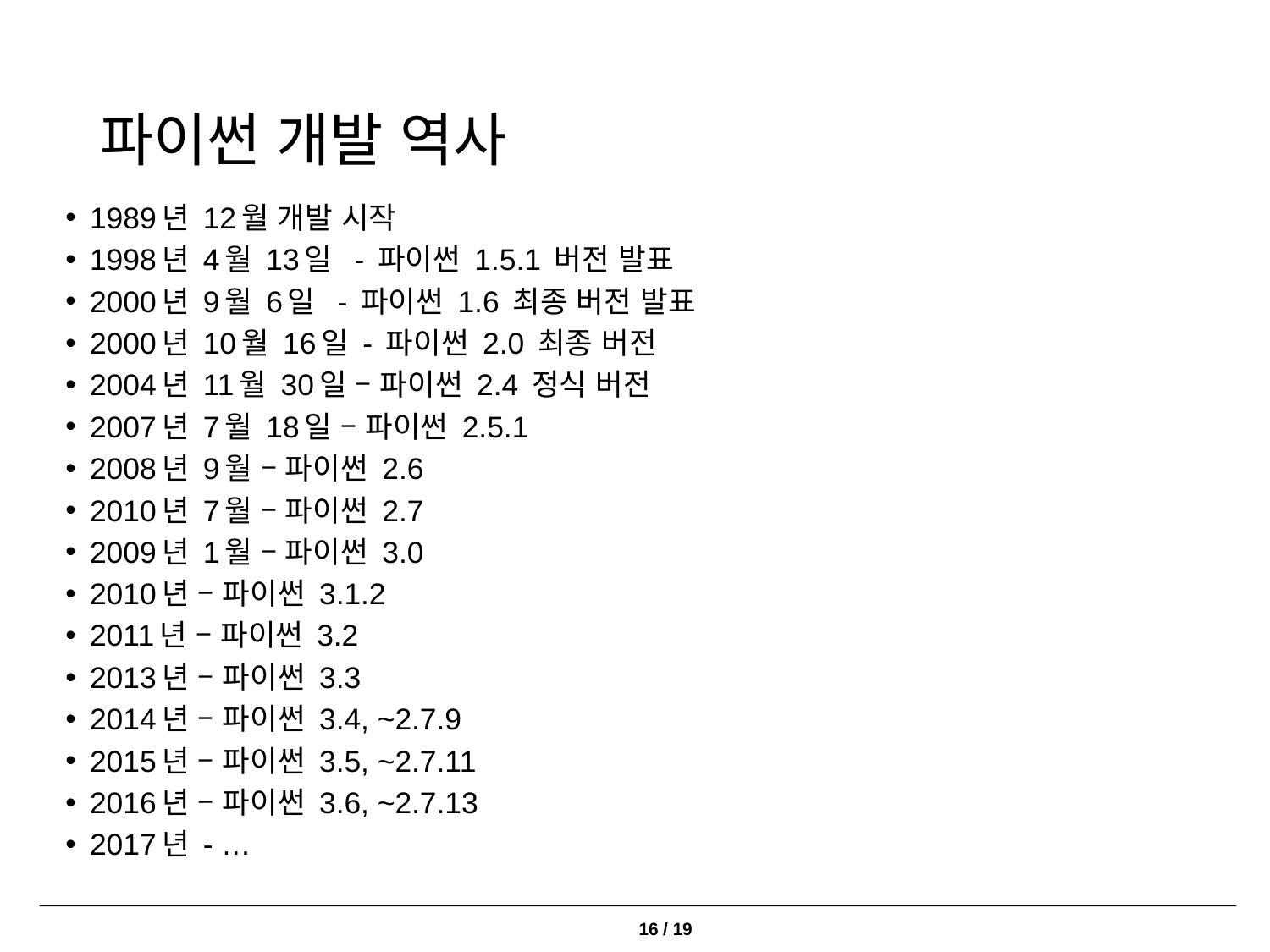

# 파이썬 개발 역사
1989년 12월 개발 시작
1998년 4월 13일  - 파이썬 1.5.1 버전 발표
2000년 9월 6일  - 파이썬 1.6 최종 버전 발표
2000년 10월 16일 - 파이썬 2.0 최종 버전
2004년 11월 30일 – 파이썬 2.4 정식 버전
2007년 7월 18일 – 파이썬 2.5.1
2008년 9월 – 파이썬 2.6
2010년 7월 – 파이썬 2.7
2009년 1월 – 파이썬 3.0
2010년 – 파이썬 3.1.2
2011년 – 파이썬 3.2
2013년 – 파이썬 3.3
2014년 – 파이썬 3.4, ~2.7.9
2015년 – 파이썬 3.5, ~2.7.11
2016년 – 파이썬 3.6, ~2.7.13
2017년 - …